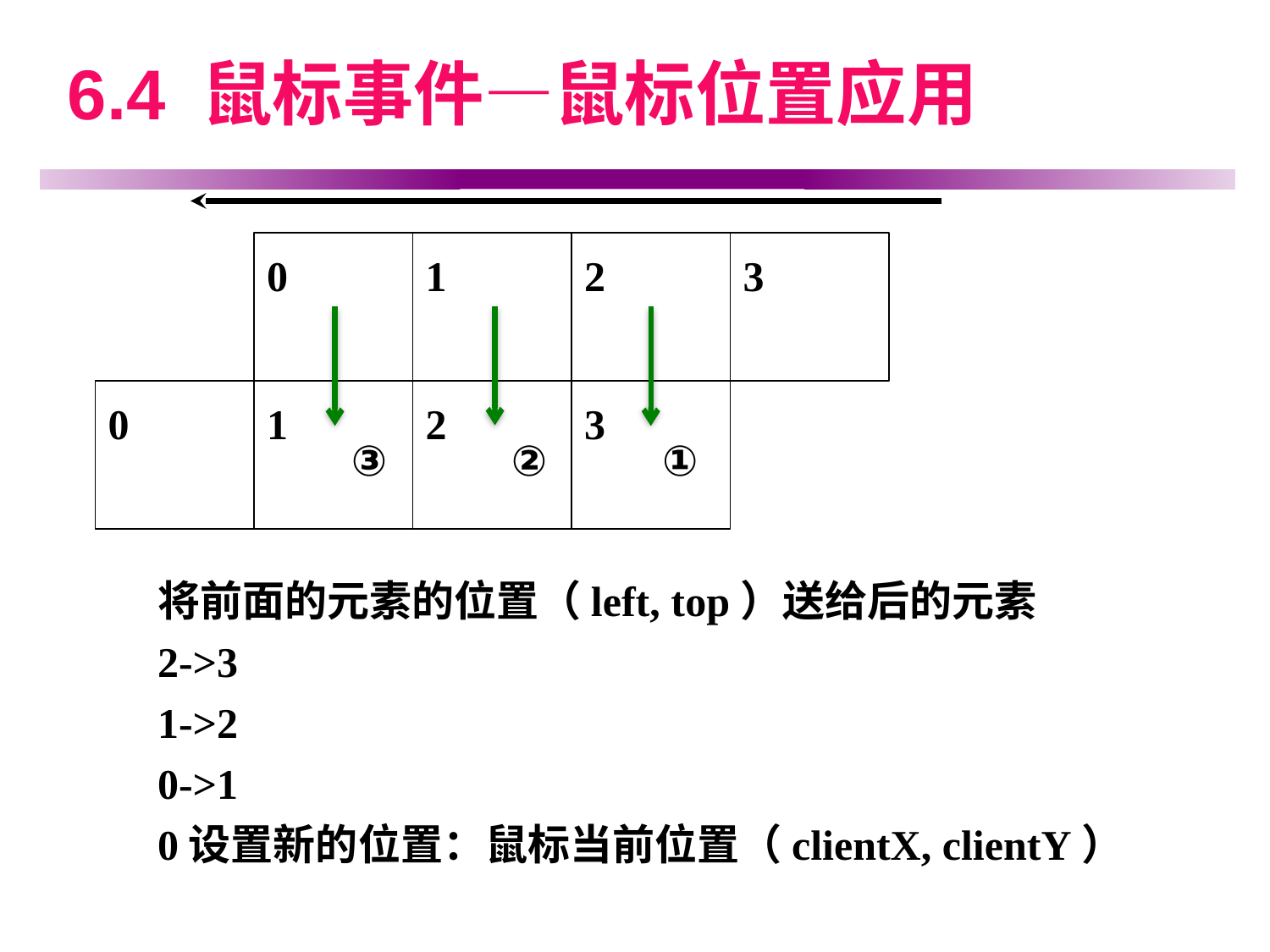

# 6.4 鼠标事件—鼠标位置应用
0
1
2
3
0
1
2
3
②
①
③
将前面的元素的位置（left, top）送给后的元素
2->3
1->2
0->1
0设置新的位置：鼠标当前位置（clientX, clientY）